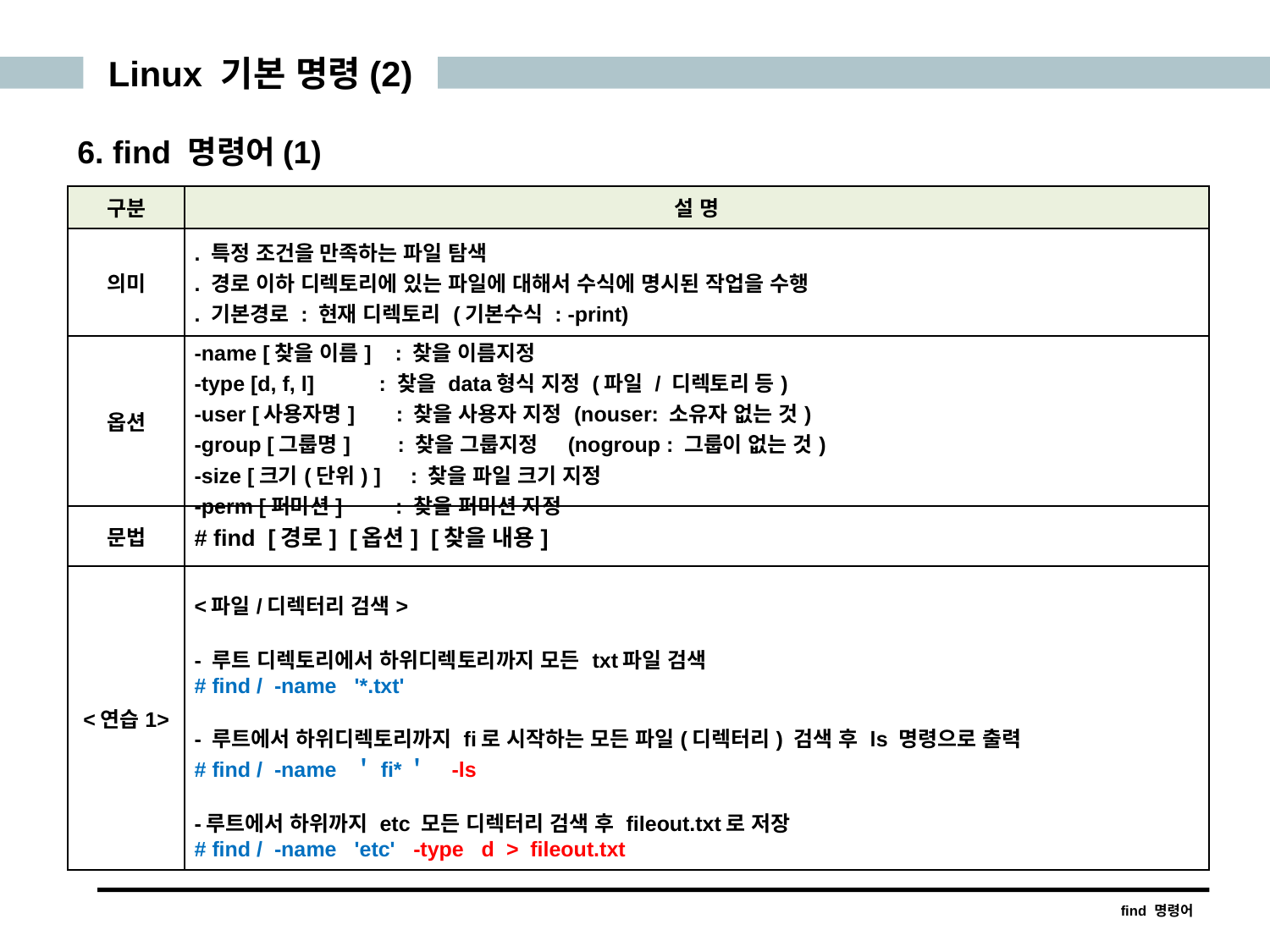

Linux 기본 명령(2)

6. find 명령어(1)
| 구분 | 설 명 |
| --- | --- |
| 의미 | . 특정 조건을 만족하는 파일 탐색 . 경로 이하 디렉토리에 있는 파일에 대해서 수식에 명시된 작업을 수행 . 기본경로 : 현재 디렉토리 (기본수식 : -print) |
| 옵션 | -name [찾을 이름] : 찾을 이름지정 -type [d, f, l] : 찾을 data형식 지정 (파일 / 디렉토리 등) -user [사용자명] : 찾을 사용자 지정 (nouser: 소유자 없는 것) -group [그룹명] : 찾을 그룹지정 (nogroup : 그룹이 없는 것) -size [크기(단위) ] : 찾을 파일 크기 지정 -perm [퍼미션] : 찾을 퍼미션 지정 |
| 문법 | # find [경로] [옵션] [찾을 내용] |
| <연습1> | <파일/디렉터리 검색> - 루트 디렉토리에서 하위디렉토리까지 모든 txt파일 검색 # find / -name '\*.txt' - 루트에서 하위디렉토리까지 fi로 시작하는 모든 파일(디렉터리) 검색 후 ls 명령으로 출력 # find / -name ＇fi\*＇ -ls -루트에서 하위까지 etc 모든 디렉터리 검색 후 fileout.txt로 저장 # find / -name 'etc' -type d > fileout.txt |

find 명령어